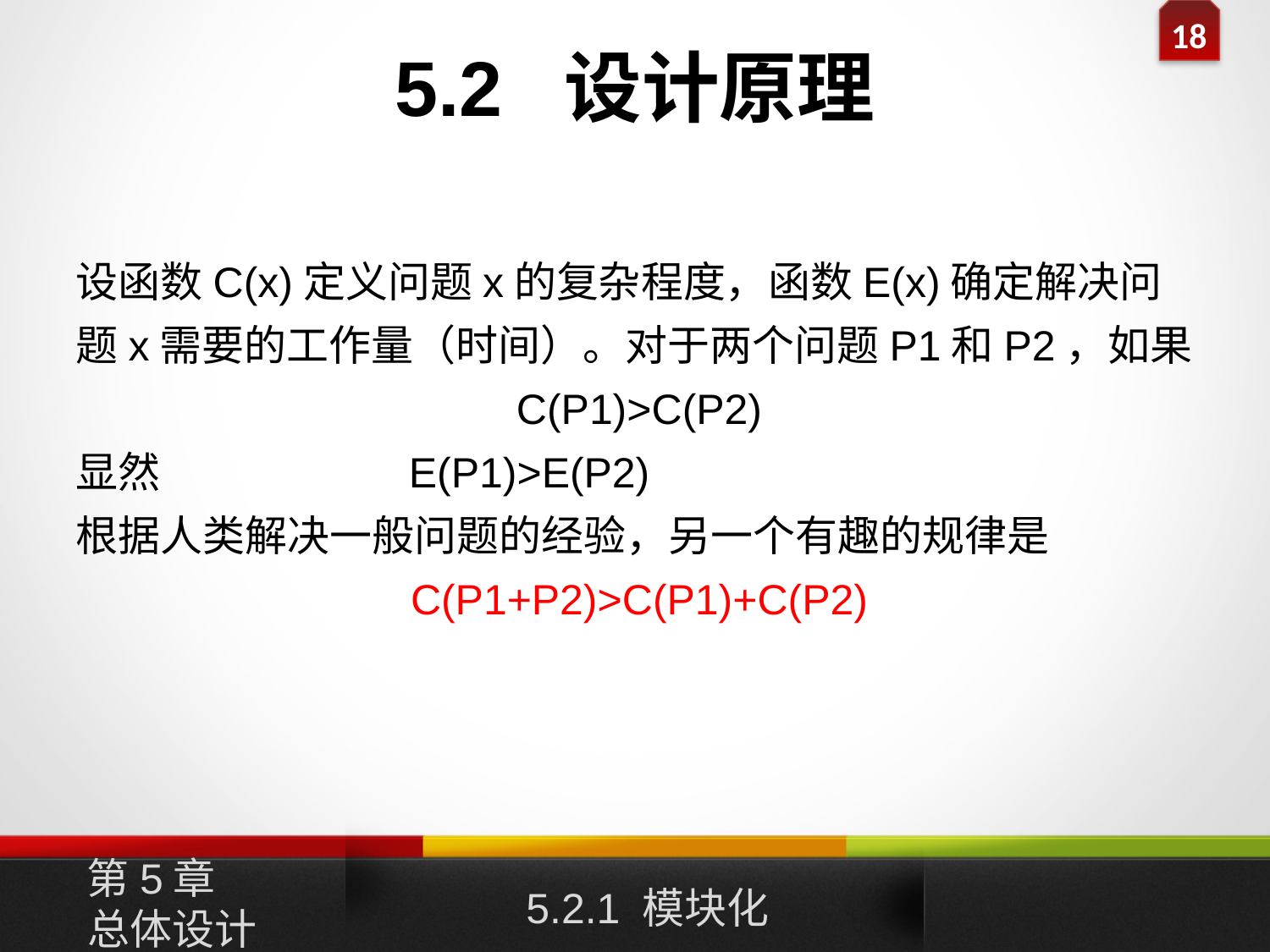

# 5.2  设计原理
设函数C(x)定义问题x的复杂程度，函数E(x)确定解决问题x需要的工作量（时间）。对于两个问题P1和P2，如果
C(P1)>C(P2)
显然                         E(P1)>E(P2)
根据人类解决一般问题的经验，另一个有趣的规律是
C(P1+P2)>C(P1)+C(P2)

第5章
总体设计
5.2.1 模块化